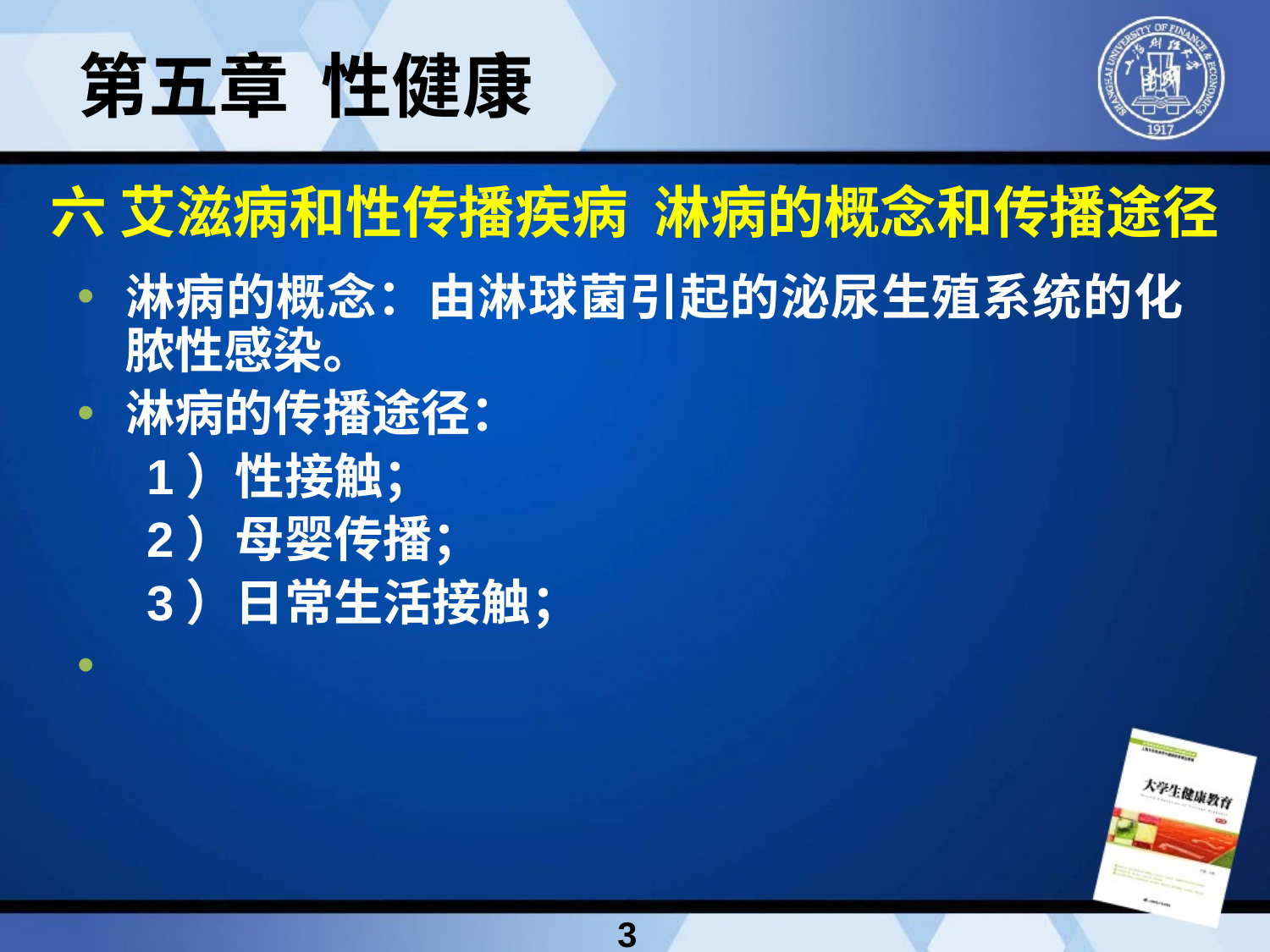

第五章  性健康
# 六 艾滋病和性传播疾病  淋病的概念和传播途径
淋病的概念：由淋球菌引起的泌尿生殖系统的化脓性感染。
淋病的传播途径：
     1）性接触；
     2）母婴传播；
     3）日常生活接触；

3